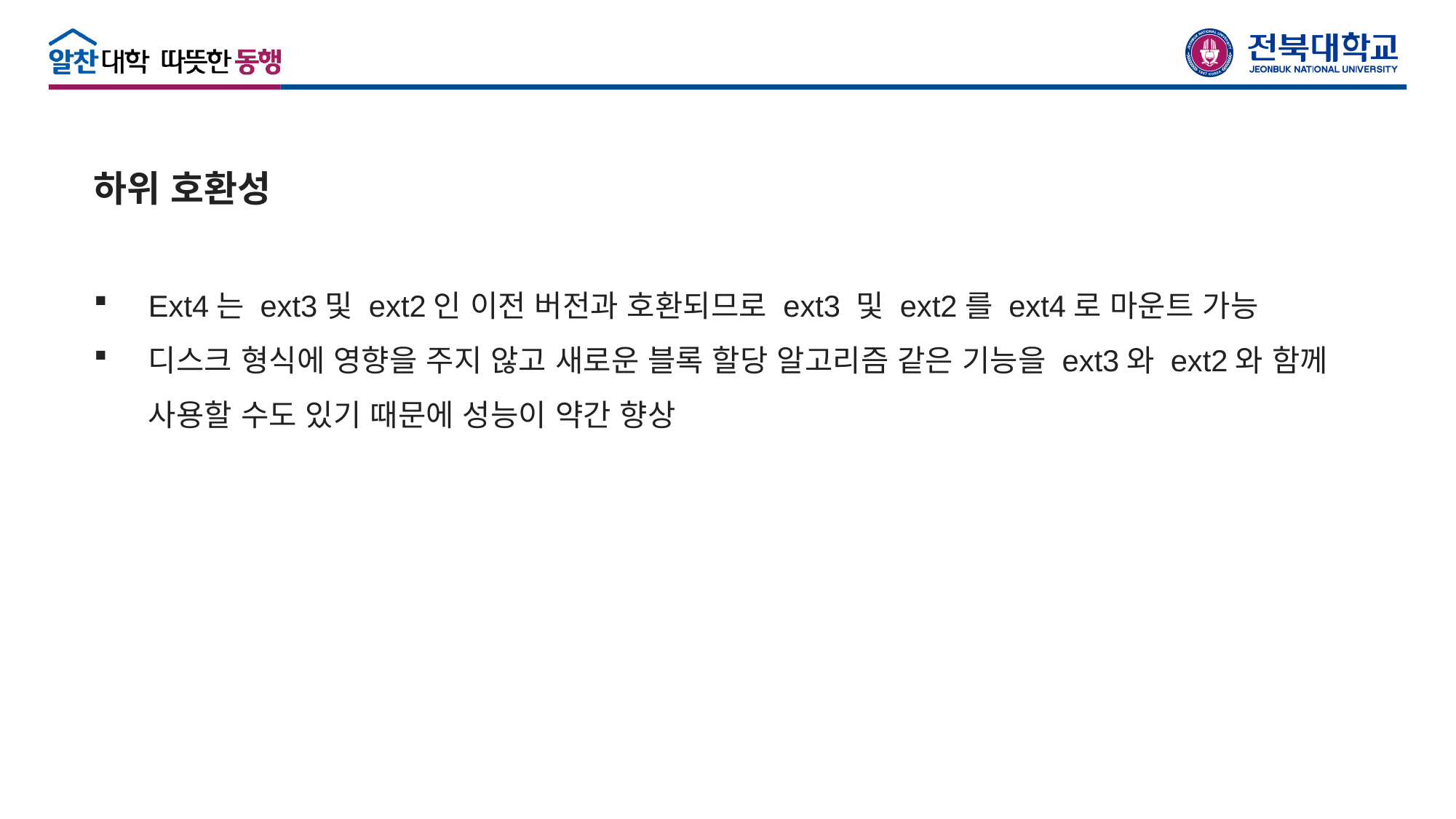

하위 호환성
Ext4는 ext3및 ext2인 이전 버전과 호환되므로 ext3 및 ext2를 ext4로 마운트 가능
디스크 형식에 영향을 주지 않고 새로운 블록 할당 알고리즘 같은 기능을 ext3와 ext2와 함께 사용할 수도 있기 때문에 성능이 약간 향상